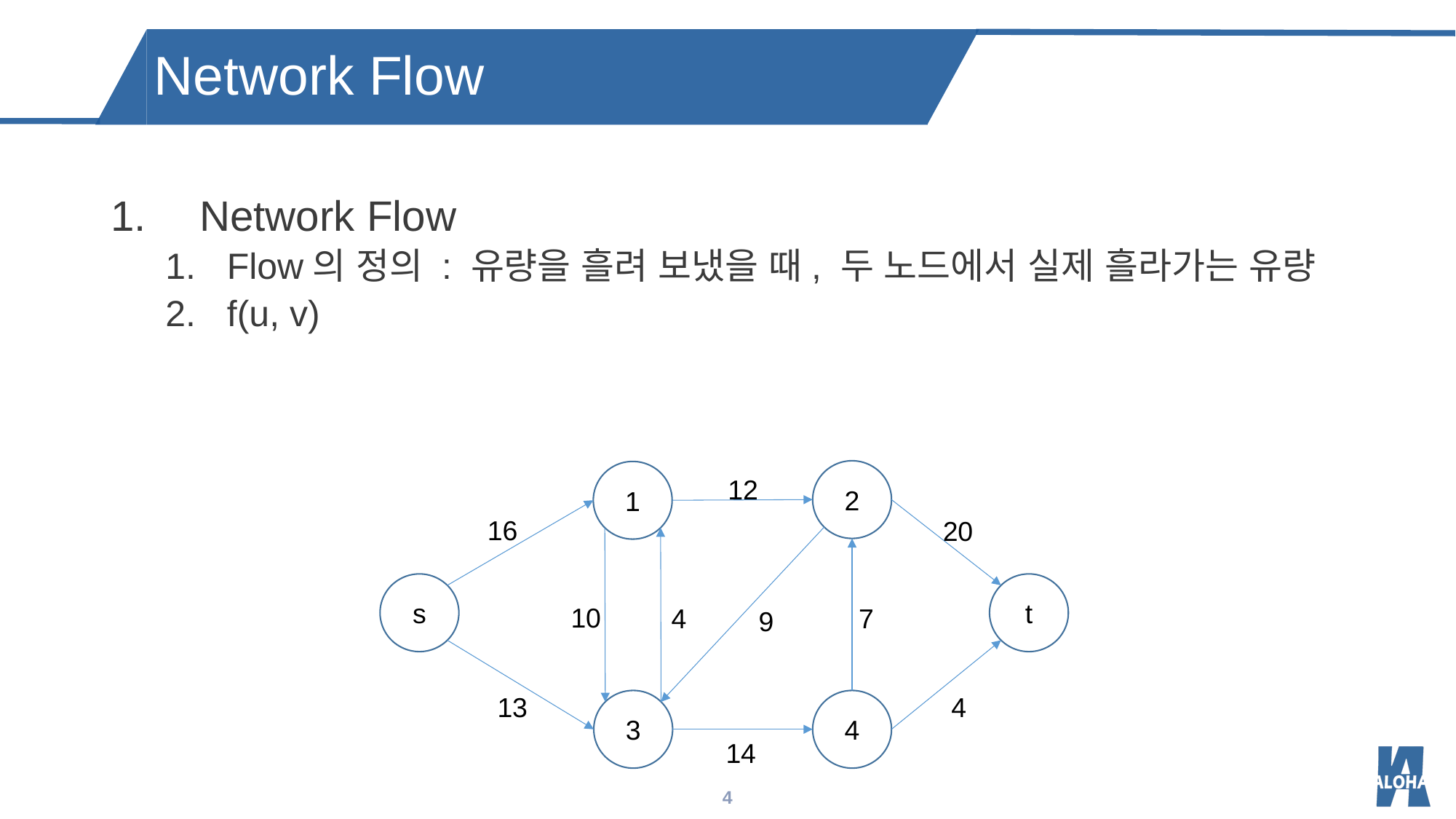

Network Flow
Network Flow
Flow의 정의 : 유량을 흘려 보냈을 때, 두 노드에서 실제 흘라가는 유량
f(u, v)
2
1
12
16
20
s
t
10
4
7
9
13
4
3
4
14
4